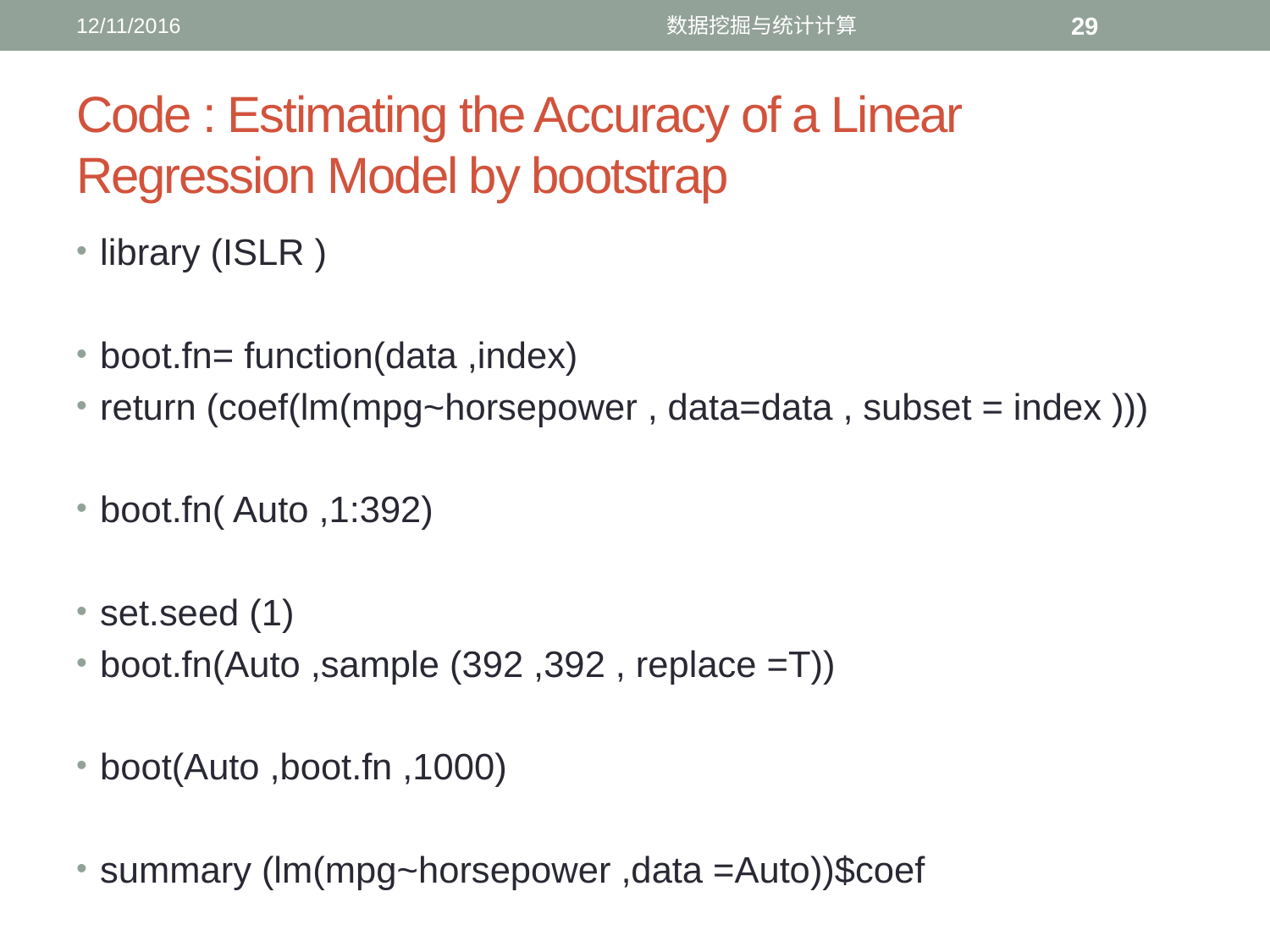

12/11/2016
数据挖掘与统计计算
29
# Code : Estimating the Accuracy of a Linear Regression Model by bootstrap
library (ISLR )

boot.fn= function(data ,index)
return (coef(lm(mpg~horsepower , data=data , subset = index )))

boot.fn( Auto ,1:392)

set.seed (1)
boot.fn(Auto ,sample (392 ,392 , replace =T))

boot(Auto ,boot.fn ,1000)

summary (lm(mpg~horsepower ,data =Auto))$coef